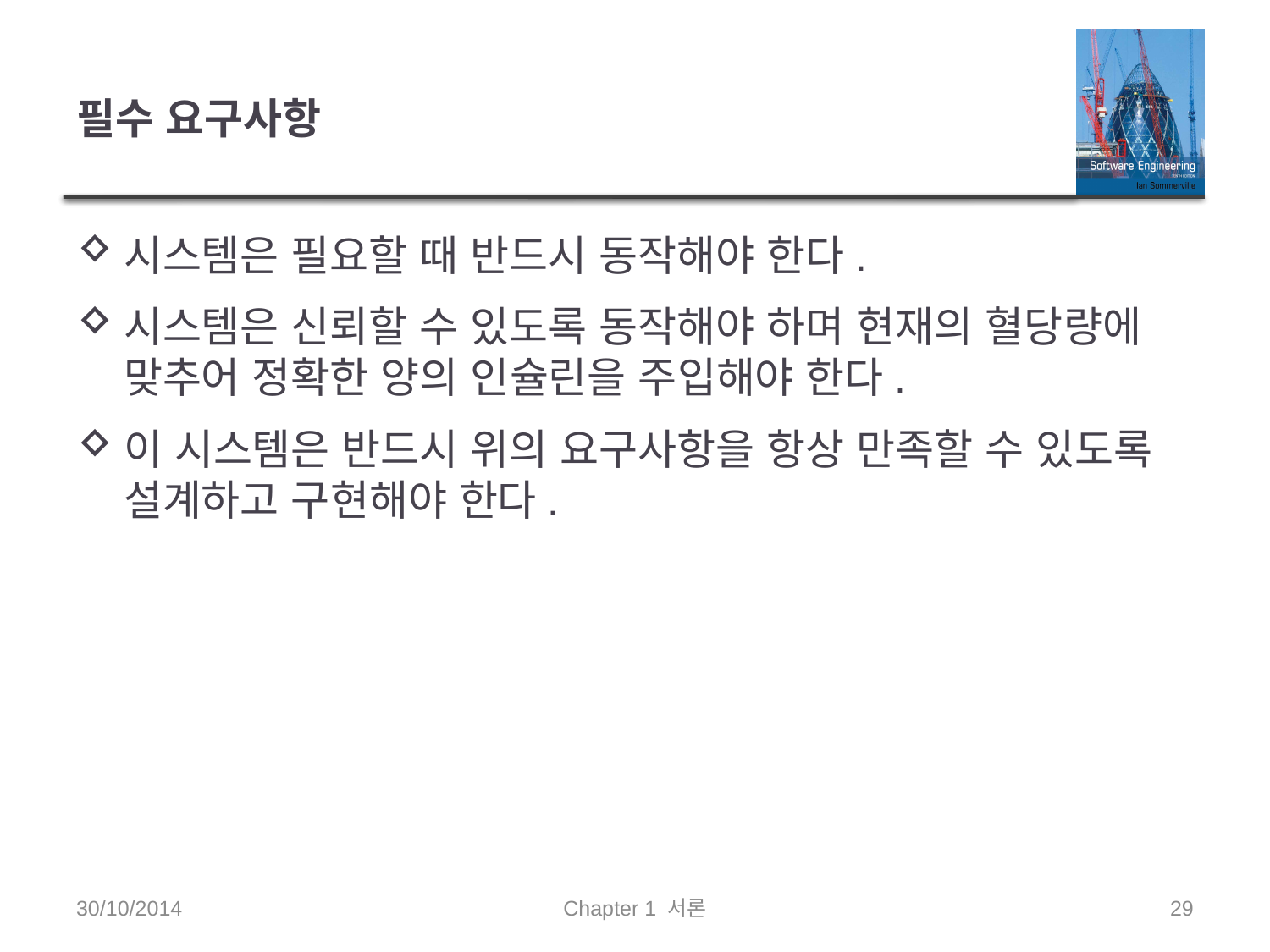

# 필수 요구사항
시스템은 필요할 때 반드시 동작해야 한다.
시스템은 신뢰할 수 있도록 동작해야 하며 현재의 혈당량에 맞추어 정확한 양의 인슐린을 주입해야 한다.
이 시스템은 반드시 위의 요구사항을 항상 만족할 수 있도록 설계하고 구현해야 한다.
30/10/2014
Chapter 1 서론
29